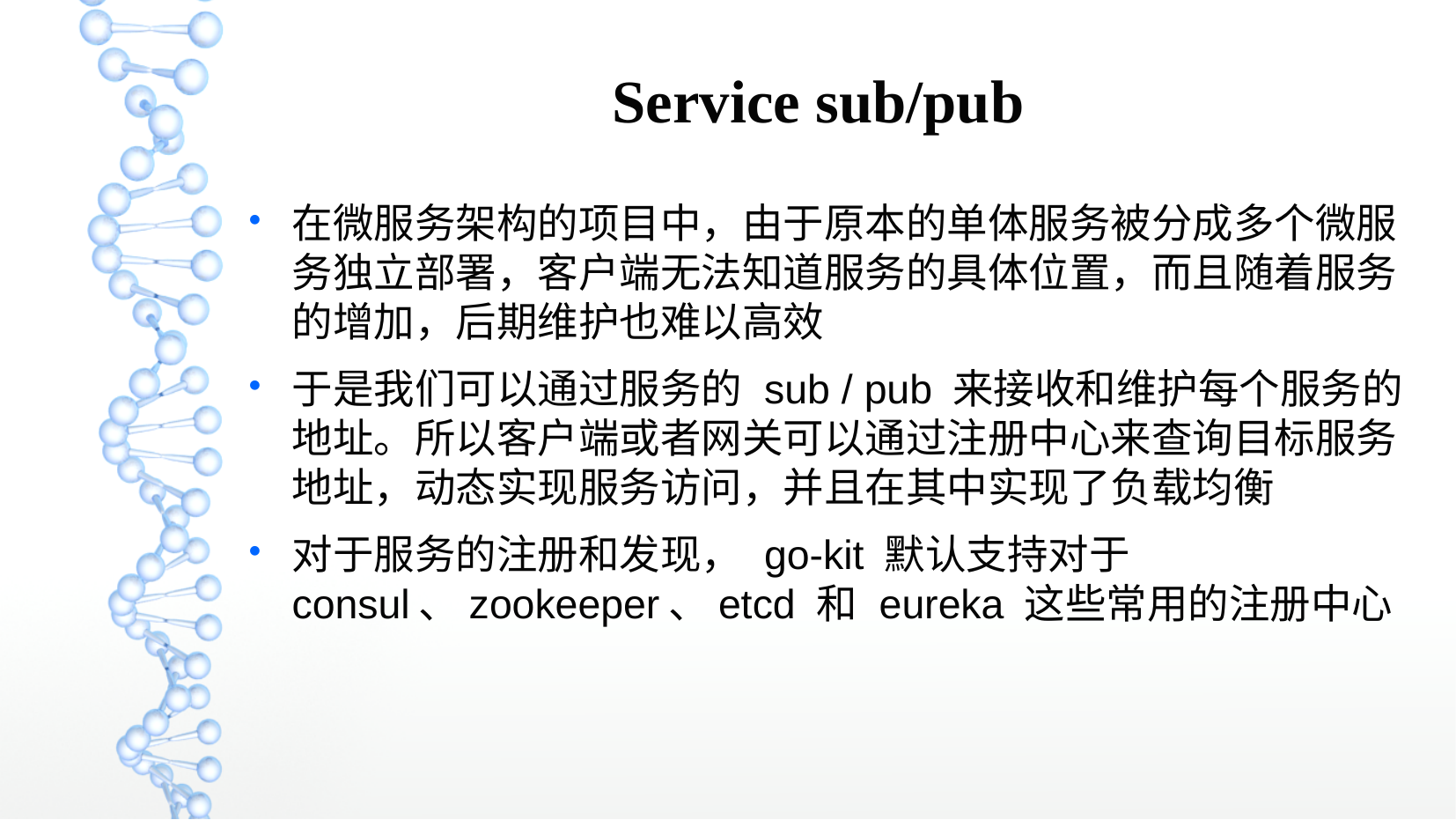

Service sub/pub
在微服务架构的项目中，由于原本的单体服务被分成多个微服务独立部署，客户端无法知道服务的具体位置，而且随着服务的增加，后期维护也难以高效
于是我们可以通过服务的 sub / pub 来接收和维护每个服务的地址。所以客户端或者网关可以通过注册中心来查询目标服务地址，动态实现服务访问，并且在其中实现了负载均衡
对于服务的注册和发现， go-kit 默认支持对于 consul、zookeeper、etcd 和 eureka 这些常用的注册中心